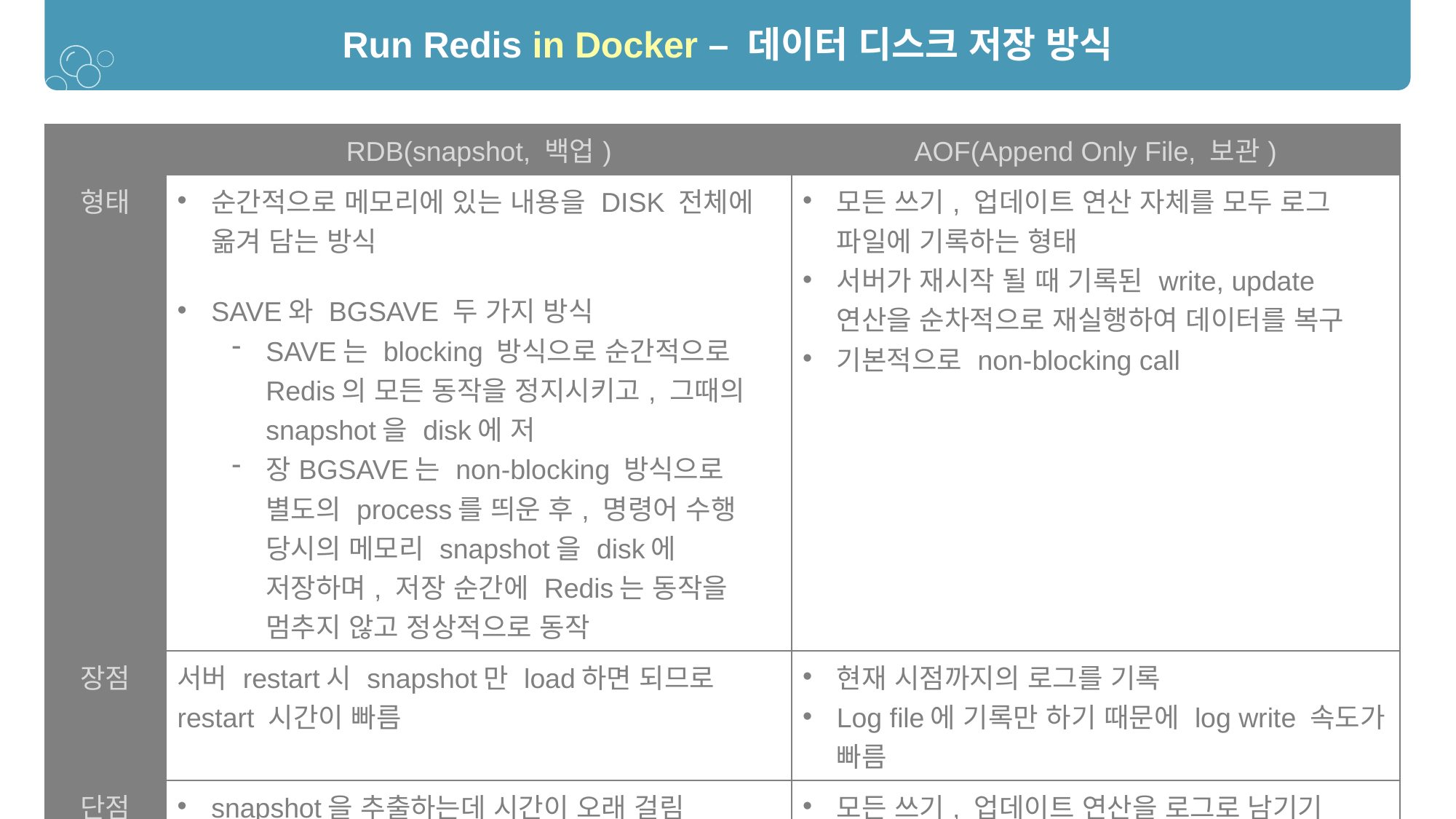

Run Redis in Docker – 데이터 디스크 저장 방식

|  | RDB(snapshot, 백업) | AOF(Append Only File, 보관) |
| --- | --- | --- |
| 형태 | 순간적으로 메모리에 있는 내용을 DISK 전체에 옮겨 담는 방식 SAVE와 BGSAVE 두 가지 방식 SAVE는 blocking 방식으로 순간적으로 Redis의 모든 동작을 정지시키고, 그때의 snapshot을 disk에 저 장BGSAVE는 non-blocking 방식으로 별도의 process를 띄운 후, 명령어 수행 당시의 메모리 snapshot을 disk에 저장하며, 저장 순간에 Redis는 동작을 멈추지 않고 정상적으로 동작 | 모든 쓰기, 업데이트 연산 자체를 모두 로그 파일에 기록하는 형태 서버가 재시작 될 때 기록된 write, update 연산을 순차적으로 재실행하여 데이터를 복구 기본적으로 non-blocking call |
| 장점 | 서버 restart시 snapshot만 load하면 되므로 restart 시간이 빠름 | 현재 시점까지의 로그를 기록 Log file에 기록만 하기 때문에 log write 속도가 빠름 |
| 단점 | snapshot을 추출하는데 시간이 오래 걸림 snapshot 추출된 후 서버가 down되면 snapshot 추출 이후 데이터는 유실 | 모든 쓰기, 업데이트 연산을 로그로 남기기 때문에 RDB방식보다 데이터 량이 큼 복구 시 모든 연산을 재실행하기 때문에 재기동 속도가 느림 |